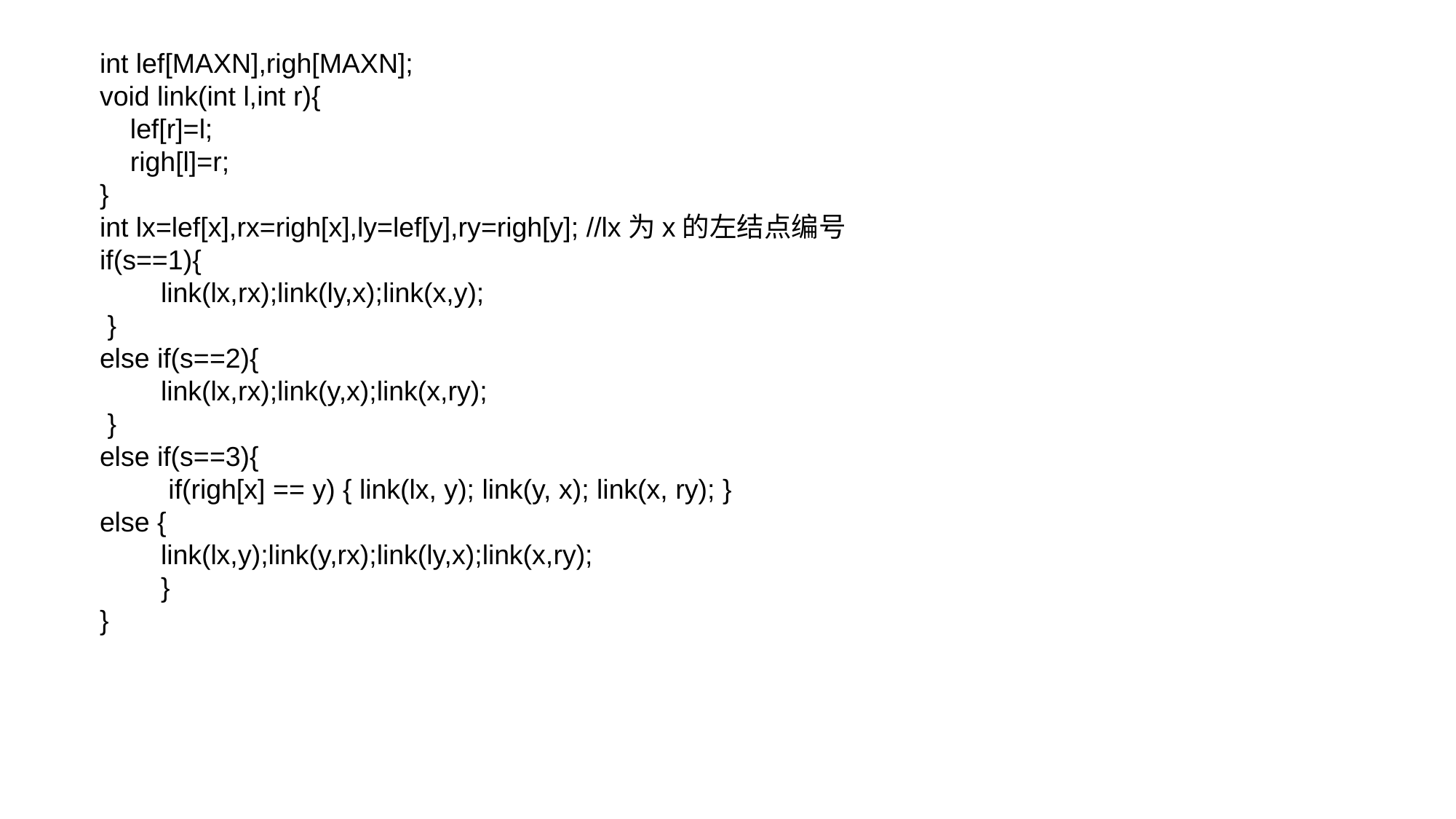

int lef[MAXN],righ[MAXN];
void link(int l,int r){
    lef[r]=l;
    righ[l]=r;
}
int lx=lef[x],rx=righ[x],ly=lef[y],ry=righ[y]; //lx为x的左结点编号
if(s==1){
        link(lx,rx);link(ly,x);link(x,y);
 }
else if(s==2){
        link(lx,rx);link(y,x);link(x,ry);
 }
else if(s==3){
         if(righ[x] == y) { link(lx, y); link(y, x); link(x, ry); }
else {
        link(lx,y);link(y,rx);link(ly,x);link(x,ry);
        }
}